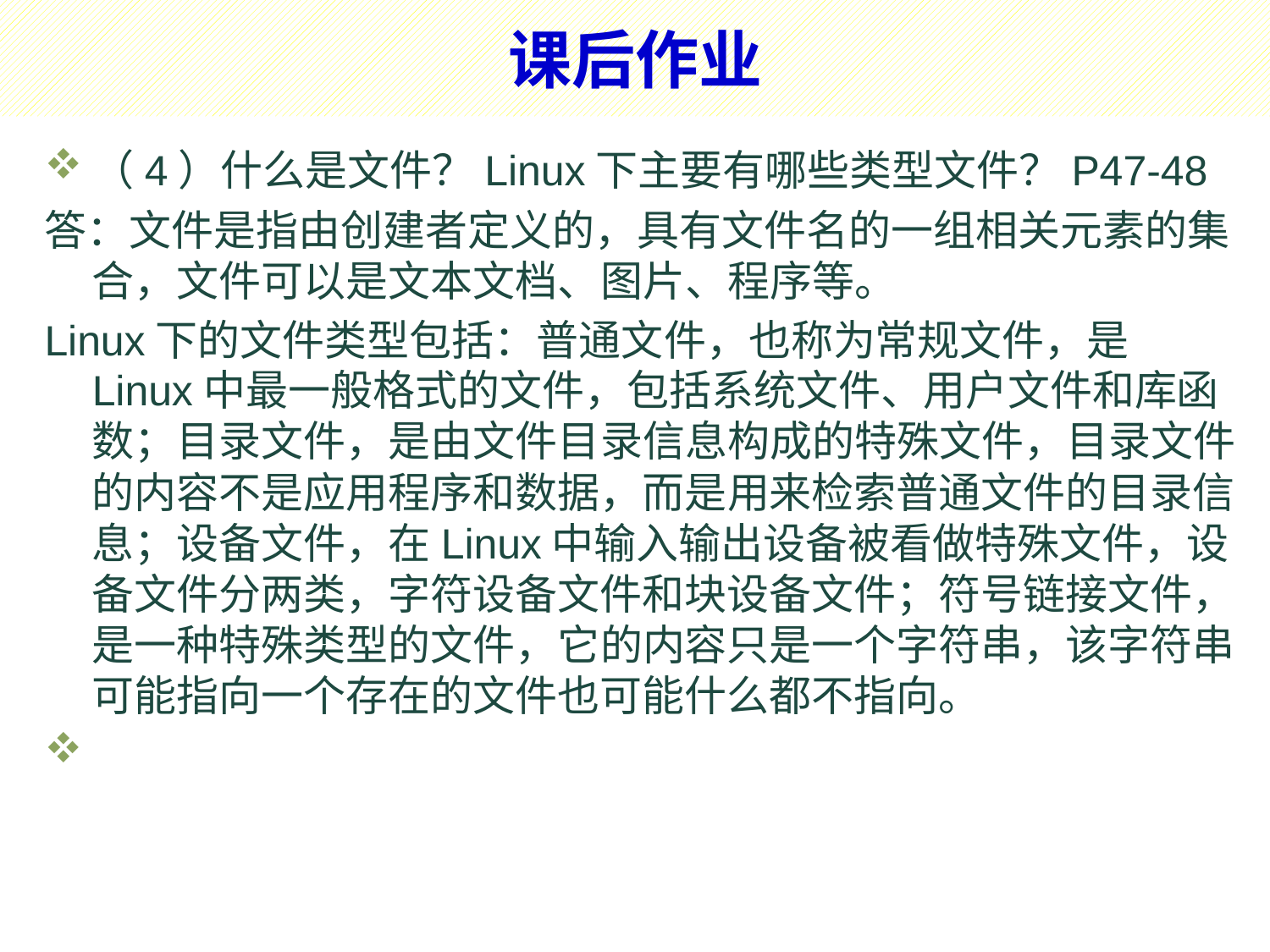

# 课后作业
（4）什么是文件？Linux下主要有哪些类型文件？P47-48
答：文件是指由创建者定义的，具有文件名的一组相关元素的集合，文件可以是文本文档、图片、程序等。
Linux下的文件类型包括：普通文件，也称为常规文件，是Linux中最一般格式的文件，包括系统文件、用户文件和库函数；目录文件，是由文件目录信息构成的特殊文件，目录文件的内容不是应用程序和数据，而是用来检索普通文件的目录信息；设备文件，在Linux中输入输出设备被看做特殊文件，设备文件分两类，字符设备文件和块设备文件；符号链接文件，是一种特殊类型的文件，它的内容只是一个字符串，该字符串可能指向一个存在的文件也可能什么都不指向。